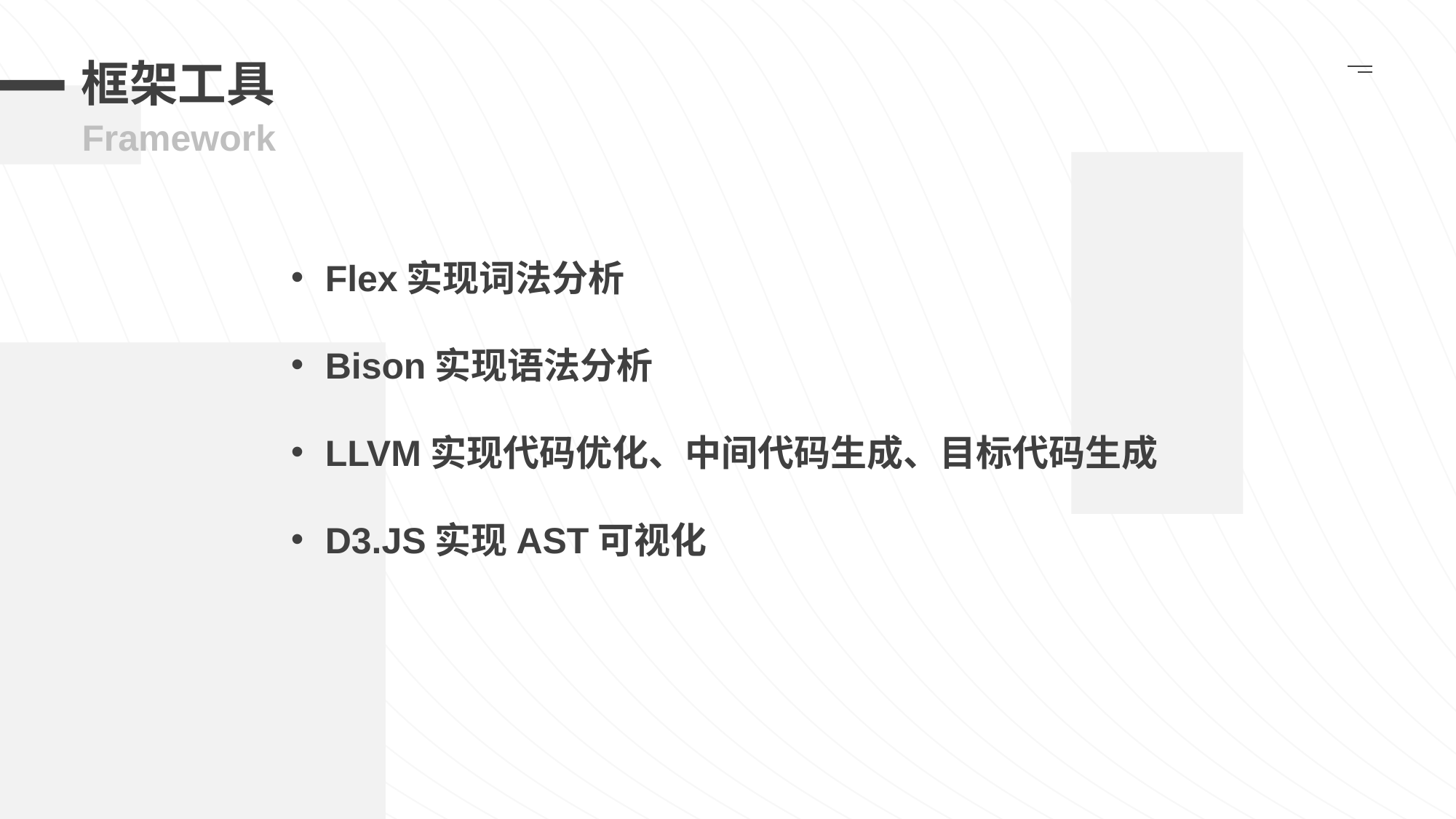

# 框架工具
Framework

Flex实现词法分析

Bison实现语法分析

LLVM实现代码优化、中间代码生成、目标代码生成

D3.JS实现AST可视化